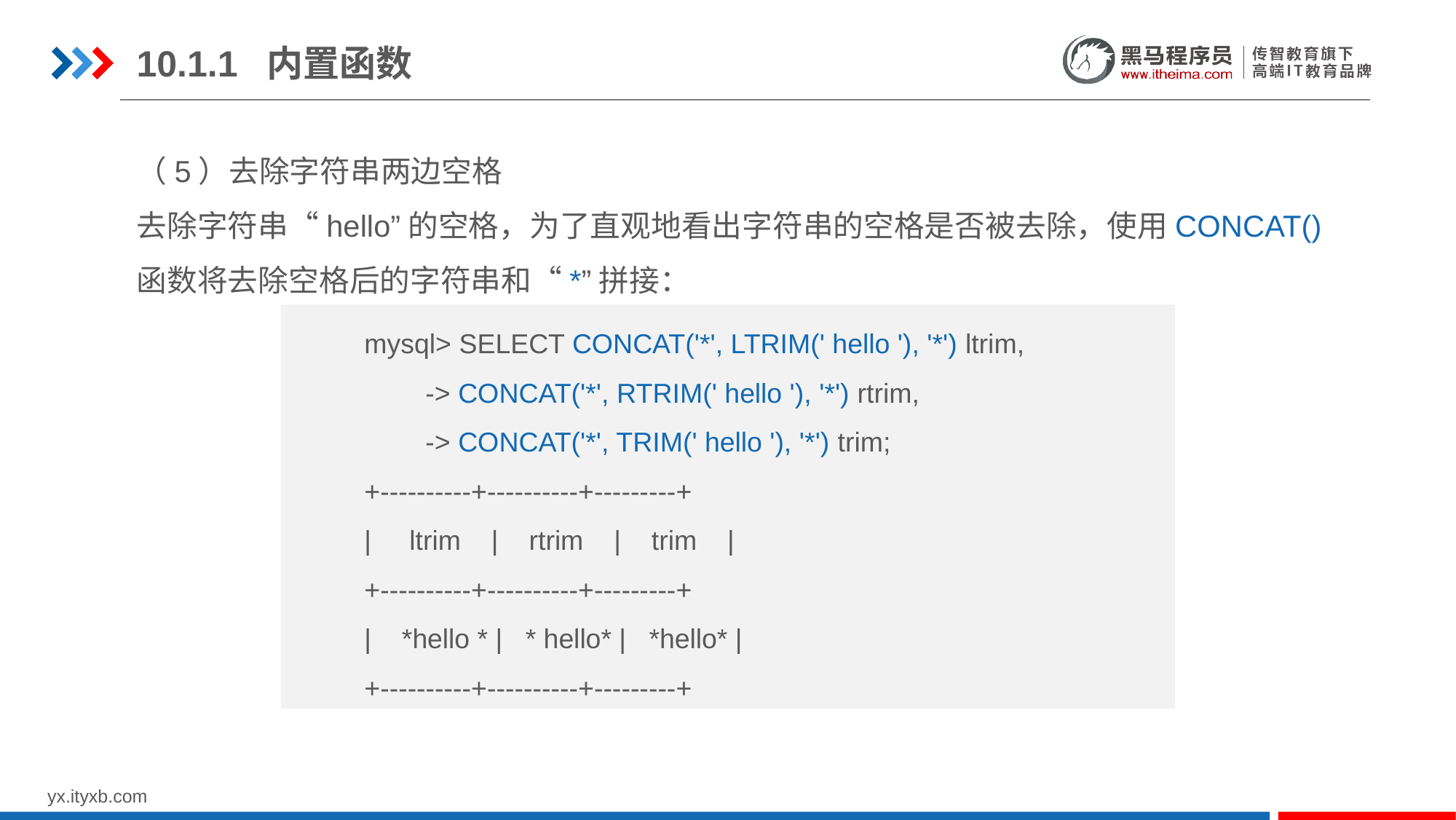

10.1.1  内置函数
（5）去除字符串两边空格
去除字符串“hello”的空格，为了直观地看出字符串的空格是否被去除，使用CONCAT()函数将去除空格后的字符串和“*”拼接：
mysql> SELECT CONCAT('*', LTRIM(' hello '), '*') ltrim,
        -> CONCAT('*', RTRIM(' hello '), '*') rtrim,
        -> CONCAT('*', TRIM(' hello '), '*') trim;
+----------+----------+---------+
|     ltrim    |    rtrim    |    trim    |
+----------+----------+---------+
|    *hello * |   * hello* |   *hello* |
+----------+----------+---------+